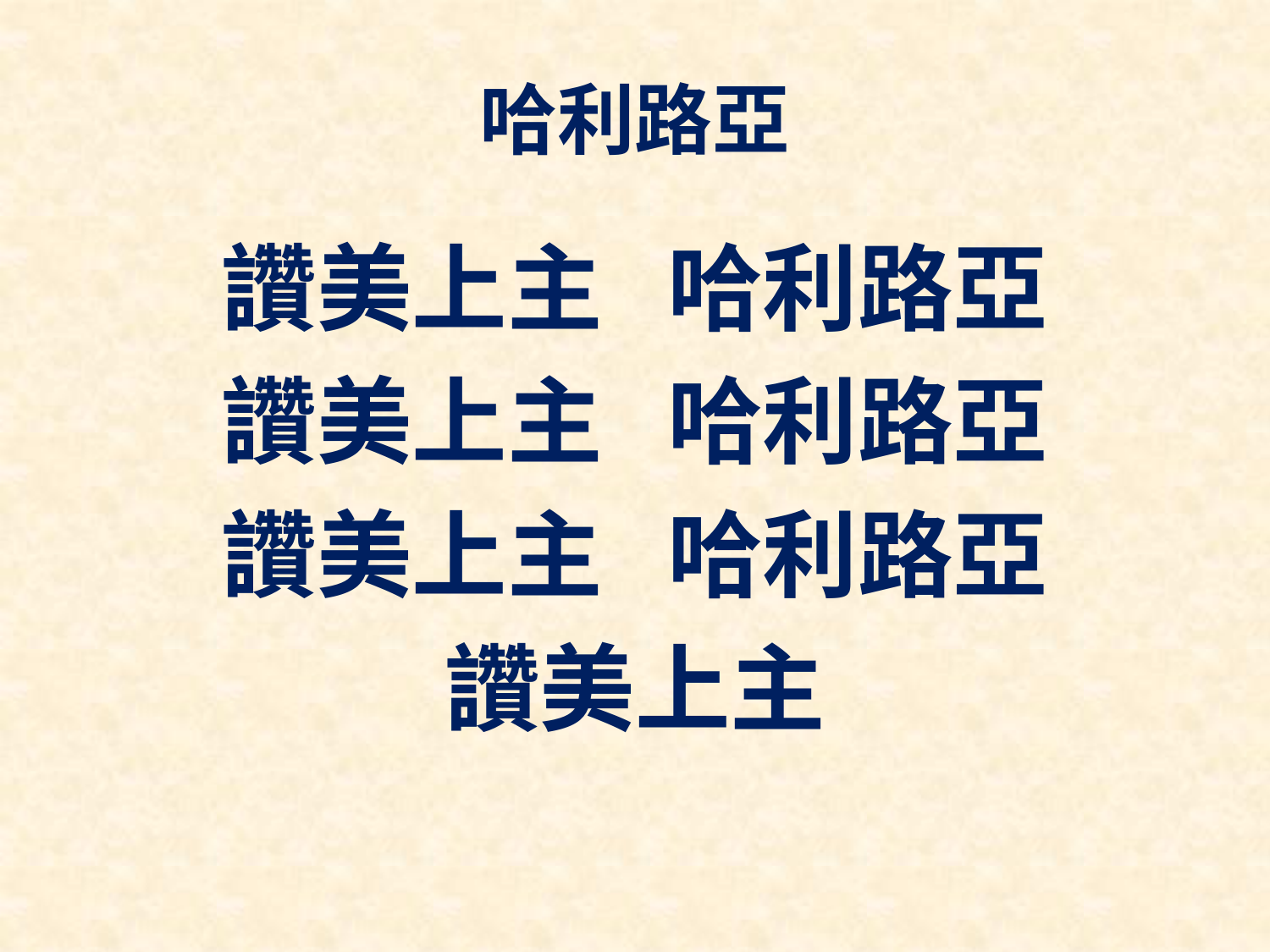

# 哈利路亞
讚美上主   哈利路亞
讚美上主   哈利路亞
讚美上主   哈利路亞
讚美上主